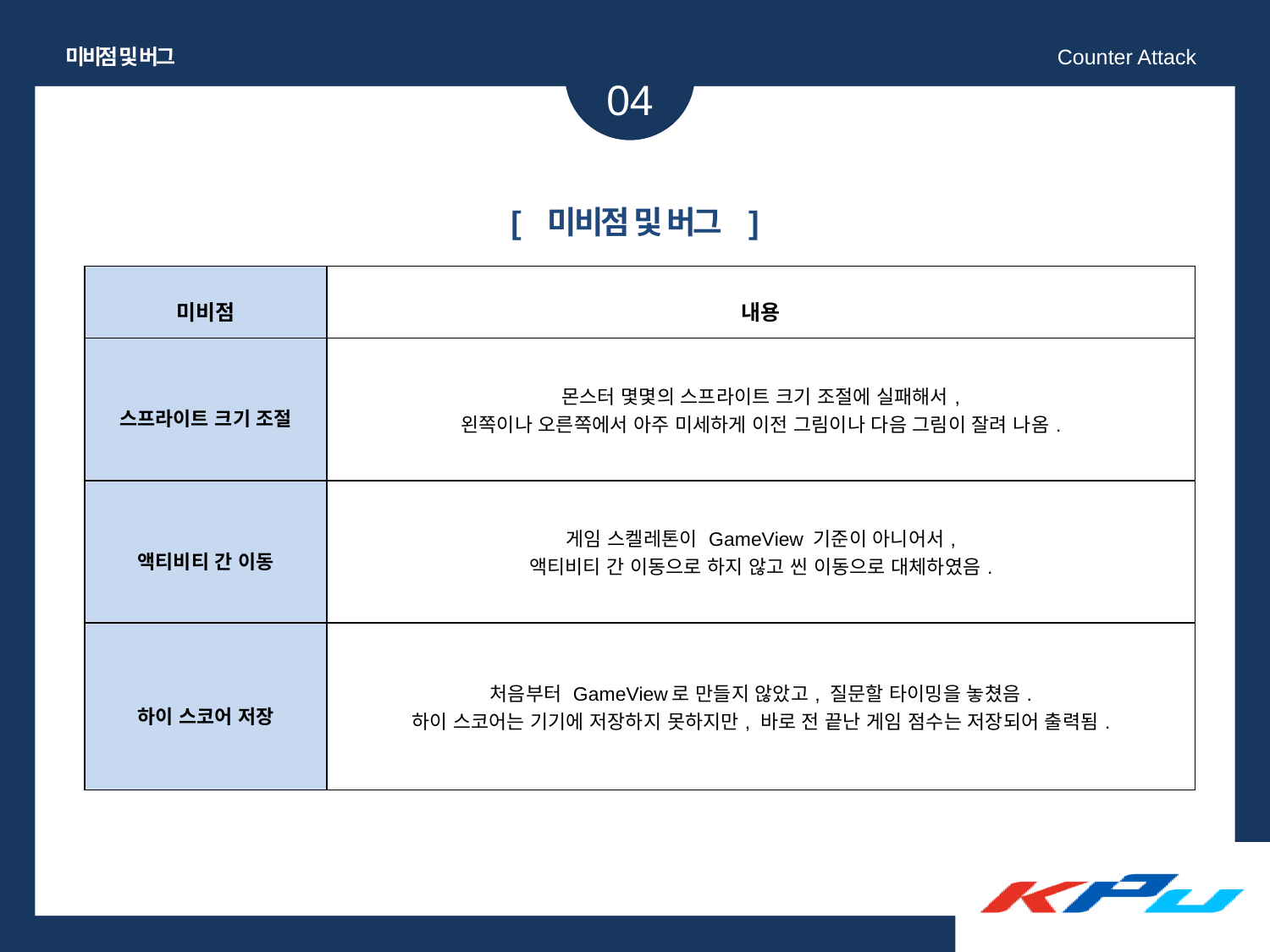

미비점 및 버그
Counter Attack
04

[   미비점 및 버그   ]
| 미비점 | 내용 |
| --- | --- |
| 스프라이트 크기 조절 | 몬스터 몇몇의 스프라이트 크기 조절에 실패해서, 왼쪽이나 오른쪽에서 아주 미세하게 이전 그림이나 다음 그림이 잘려 나옴. |
| 액티비티 간 이동 | 게임 스켈레톤이 GameView 기준이 아니어서, 액티비티 간 이동으로 하지 않고 씬 이동으로 대체하였음. |
| 하이 스코어 저장 | 처음부터 GameView로 만들지 않았고, 질문할 타이밍을 놓쳤음. 하이 스코어는 기기에 저장하지 못하지만, 바로 전 끝난 게임 점수는 저장되어 출력됨. |